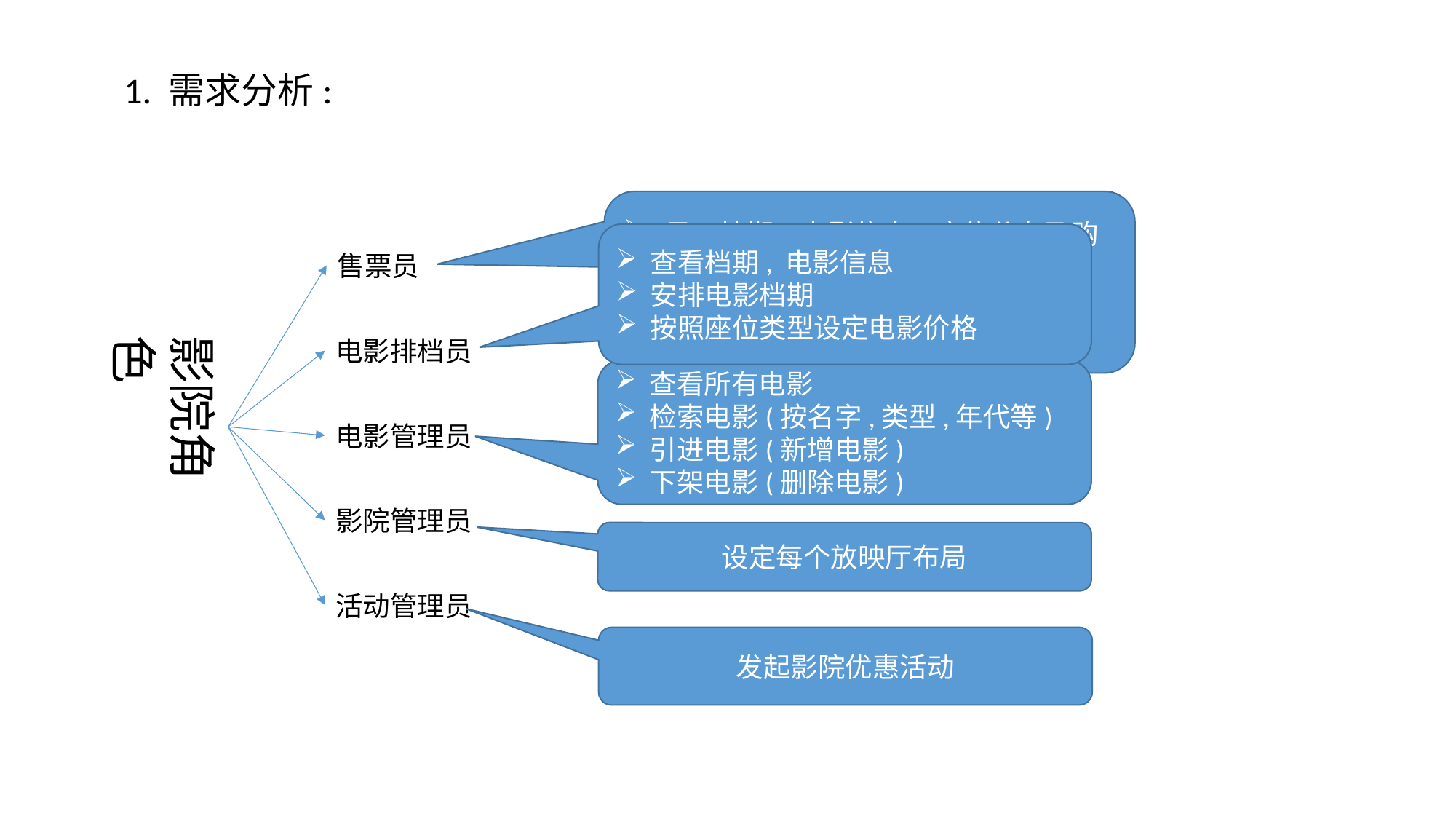

# 1. 需求分析:
显示档期, 电影信息, 座位分布及购买状态
查询价格及优惠
出售电影票
查看档期, 电影信息
安排电影档期
按照座位类型设定电影价格
售票员
影院角色
电影排档员
查看所有电影
检索电影(按名字,类型,年代等)
引进电影(新增电影)
下架电影(删除电影)
电影管理员
影院管理员
设定每个放映厅布局
活动管理员
发起影院优惠活动